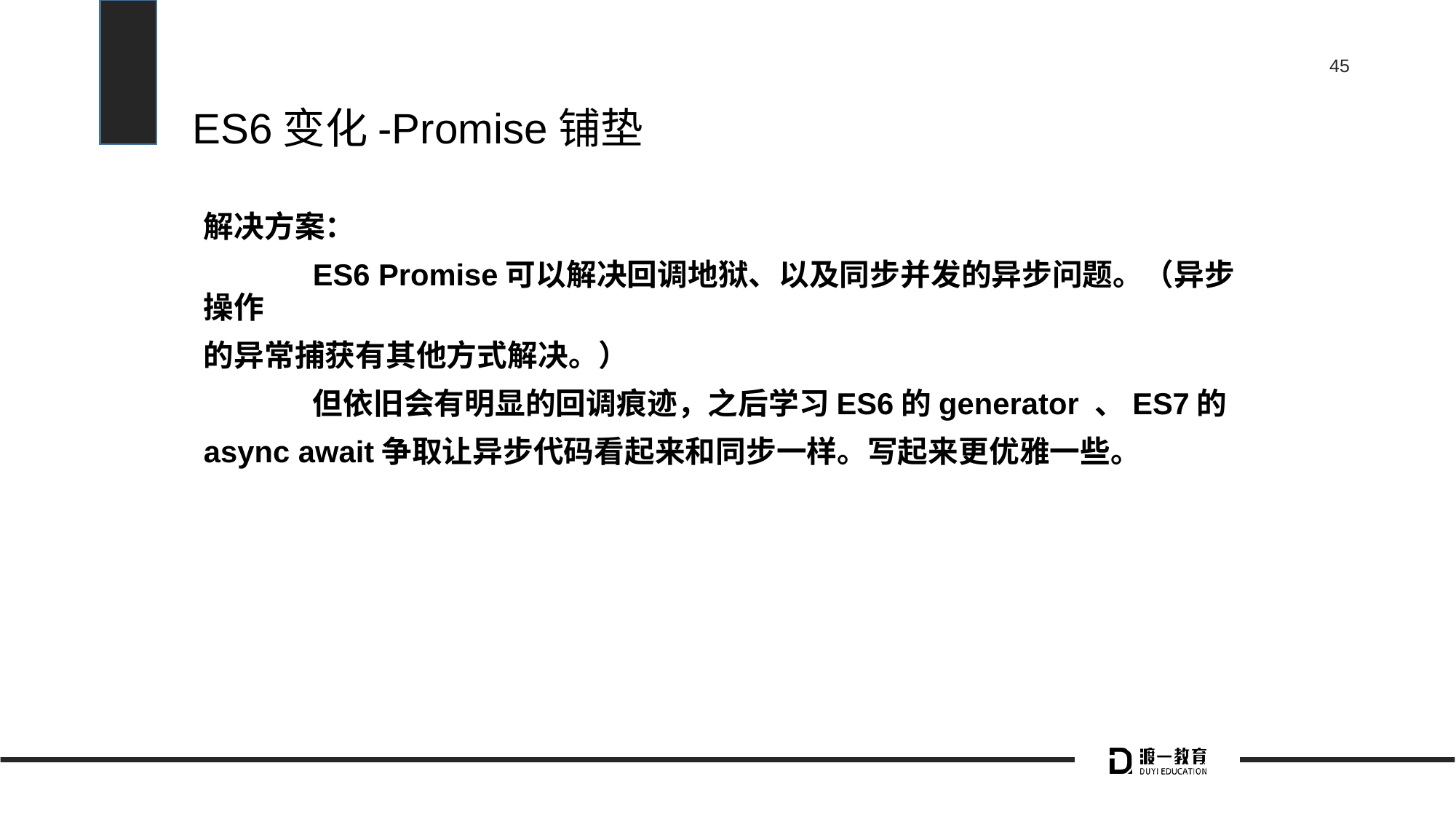

# ES6变化-Promise铺垫
解决方案：
	ES6 Promise可以解决回调地狱、以及同步并发的异步问题。（异步操作
的异常捕获有其他方式解决。）
	但依旧会有明显的回调痕迹，之后学习ES6的generator 、ES7的
async await争取让异步代码看起来和同步一样。写起来更优雅一些。